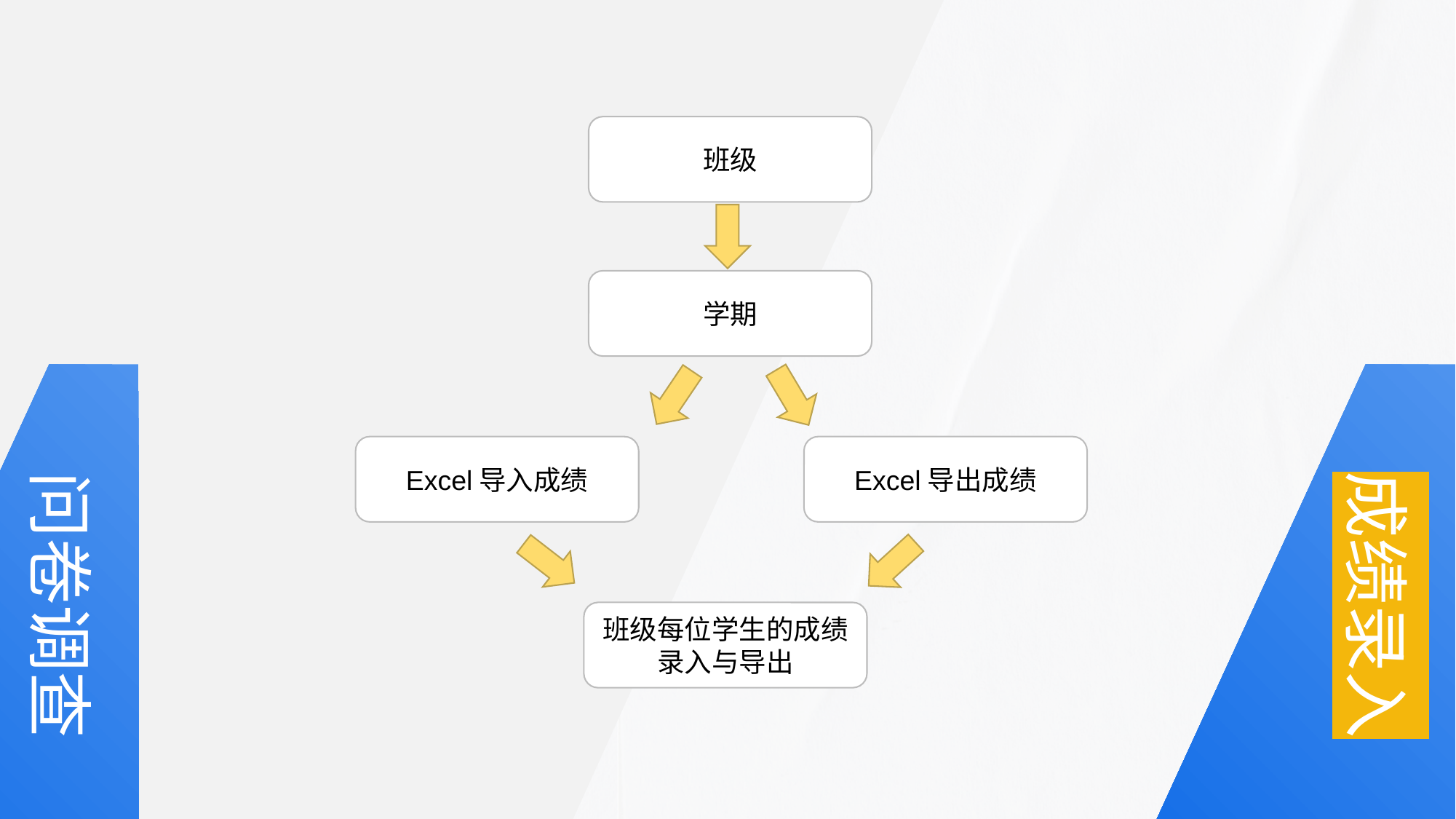

成绩录入

问卷调查

班级

学期
02

Excel导入成绩
Excel导出成绩

班级每位学生的成绩录入与导出